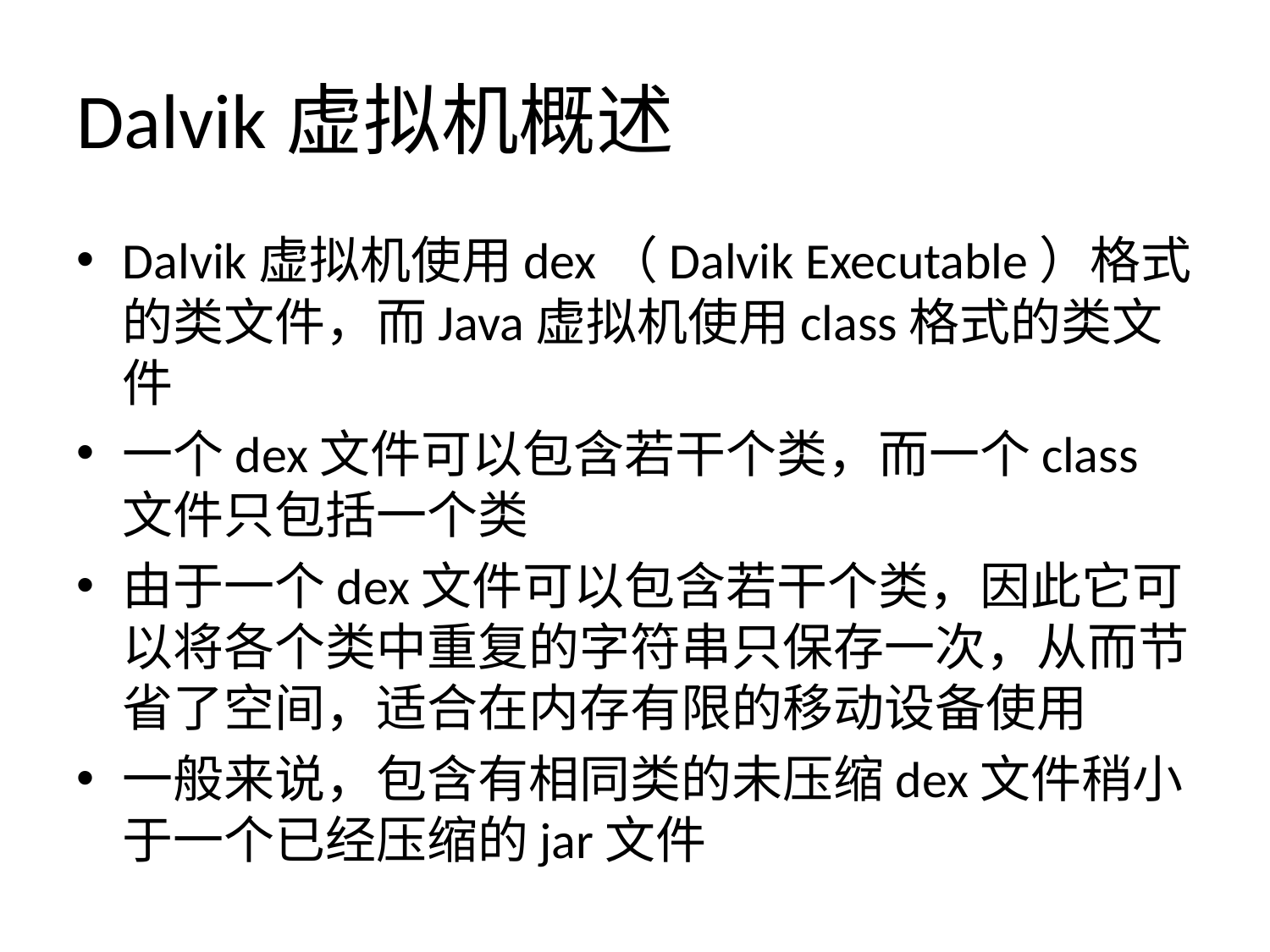

# Dalvik虚拟机概述
Dalvik虚拟机使用dex（Dalvik Executable）格式的类文件，而Java虚拟机使用class格式的类文件
一个dex文件可以包含若干个类，而一个class文件只包括一个类
由于一个dex文件可以包含若干个类，因此它可以将各个类中重复的字符串只保存一次，从而节省了空间，适合在内存有限的移动设备使用
一般来说，包含有相同类的未压缩dex文件稍小于一个已经压缩的jar文件